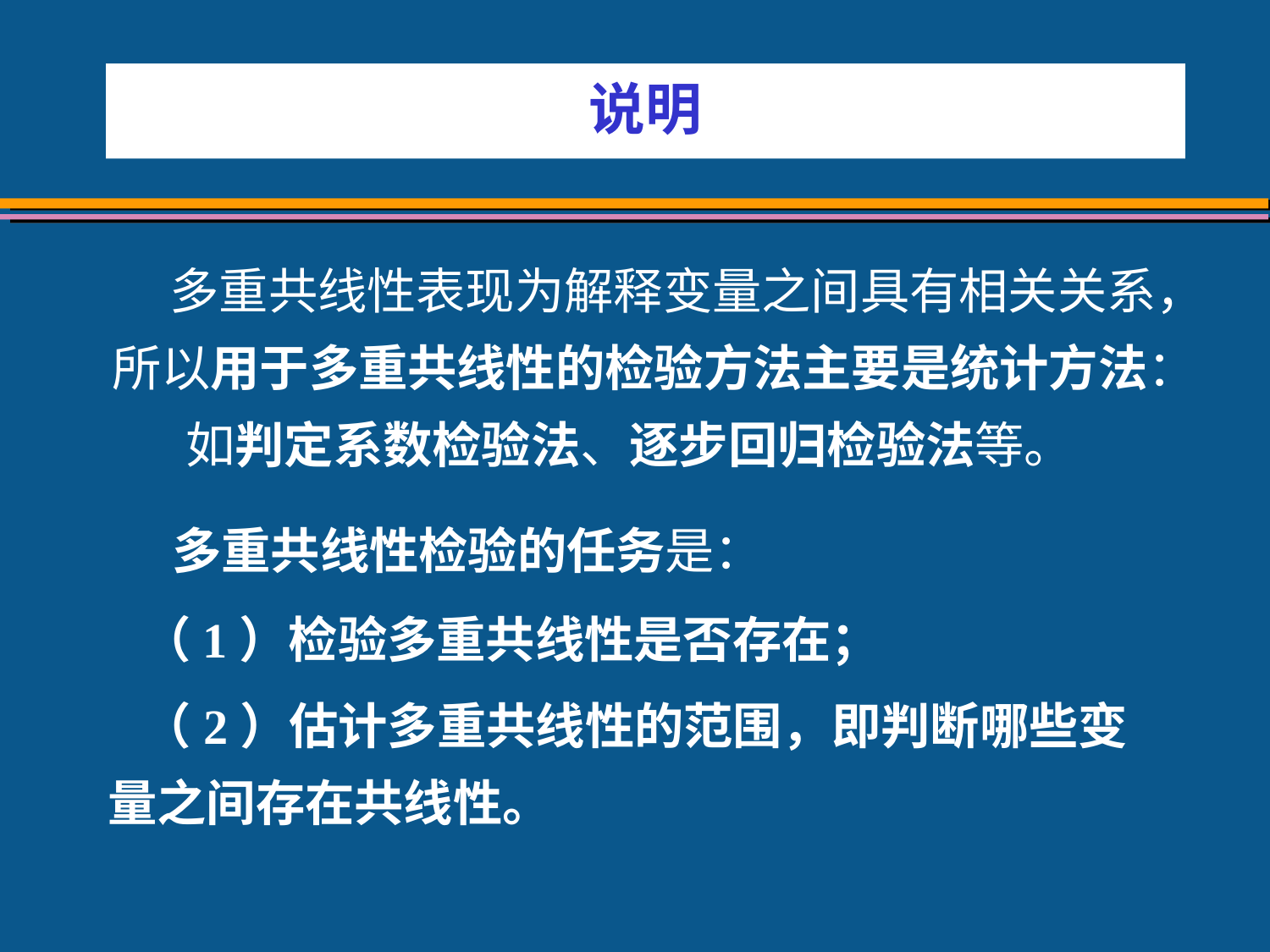

# 说明
     多重共线性表现为解释变量之间具有相关关系，所以用于多重共线性的检验方法主要是统计方法：如判定系数检验法、逐步回归检验法等。
    多重共线性检验的任务是：
  （1）检验多重共线性是否存在；
  （2）估计多重共线性的范围，即判断哪些变量之间存在共线性。